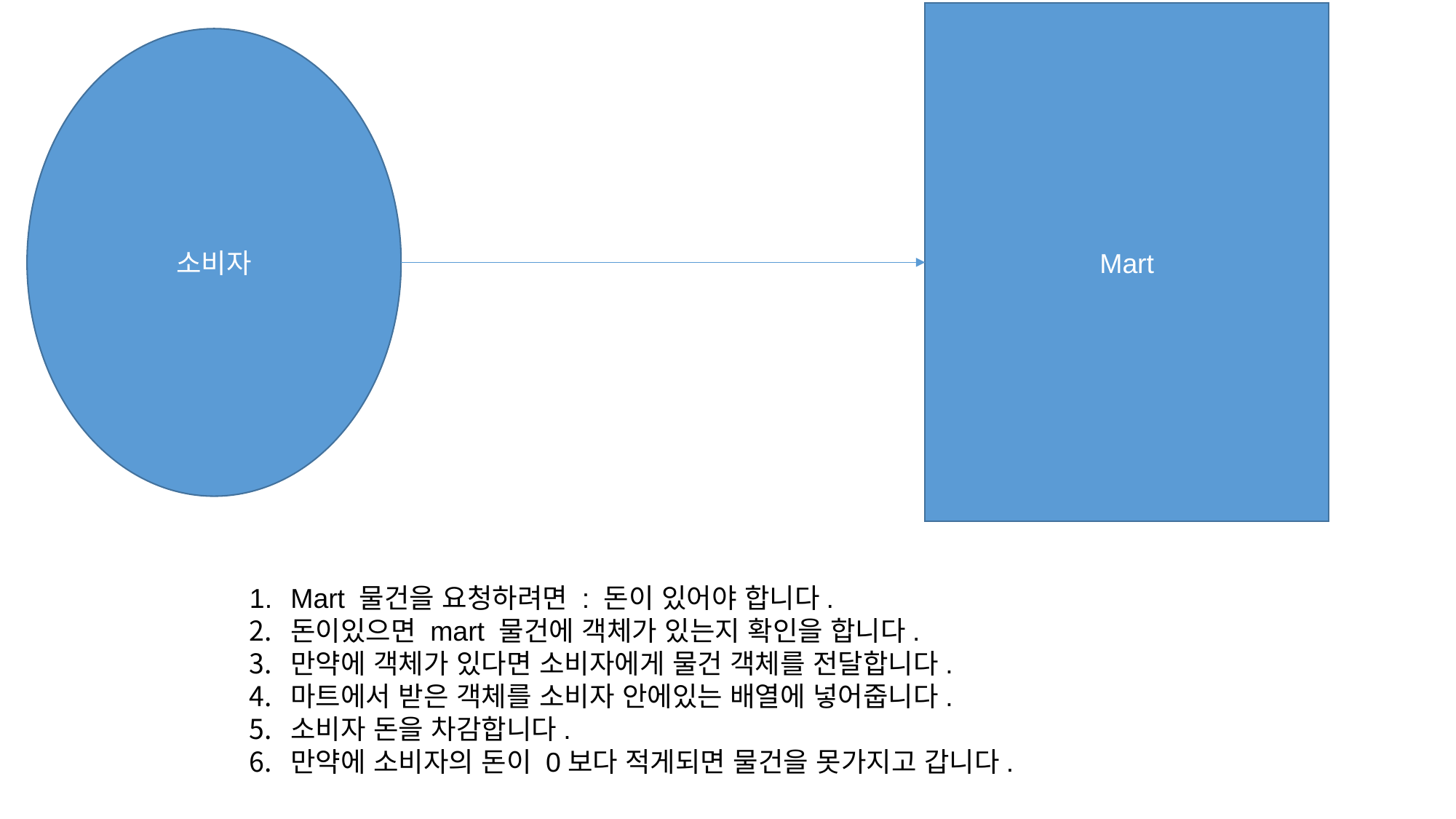

Mart
소비자
Mart 물건을 요청하려면 : 돈이 있어야 합니다.
돈이있으면 mart 물건에 객체가 있는지 확인을 합니다.
만약에 객체가 있다면 소비자에게 물건 객체를 전달합니다.
마트에서 받은 객체를 소비자 안에있는 배열에 넣어줍니다.
소비자 돈을 차감합니다.
만약에 소비자의 돈이 0보다 적게되면 물건을 못가지고 갑니다.